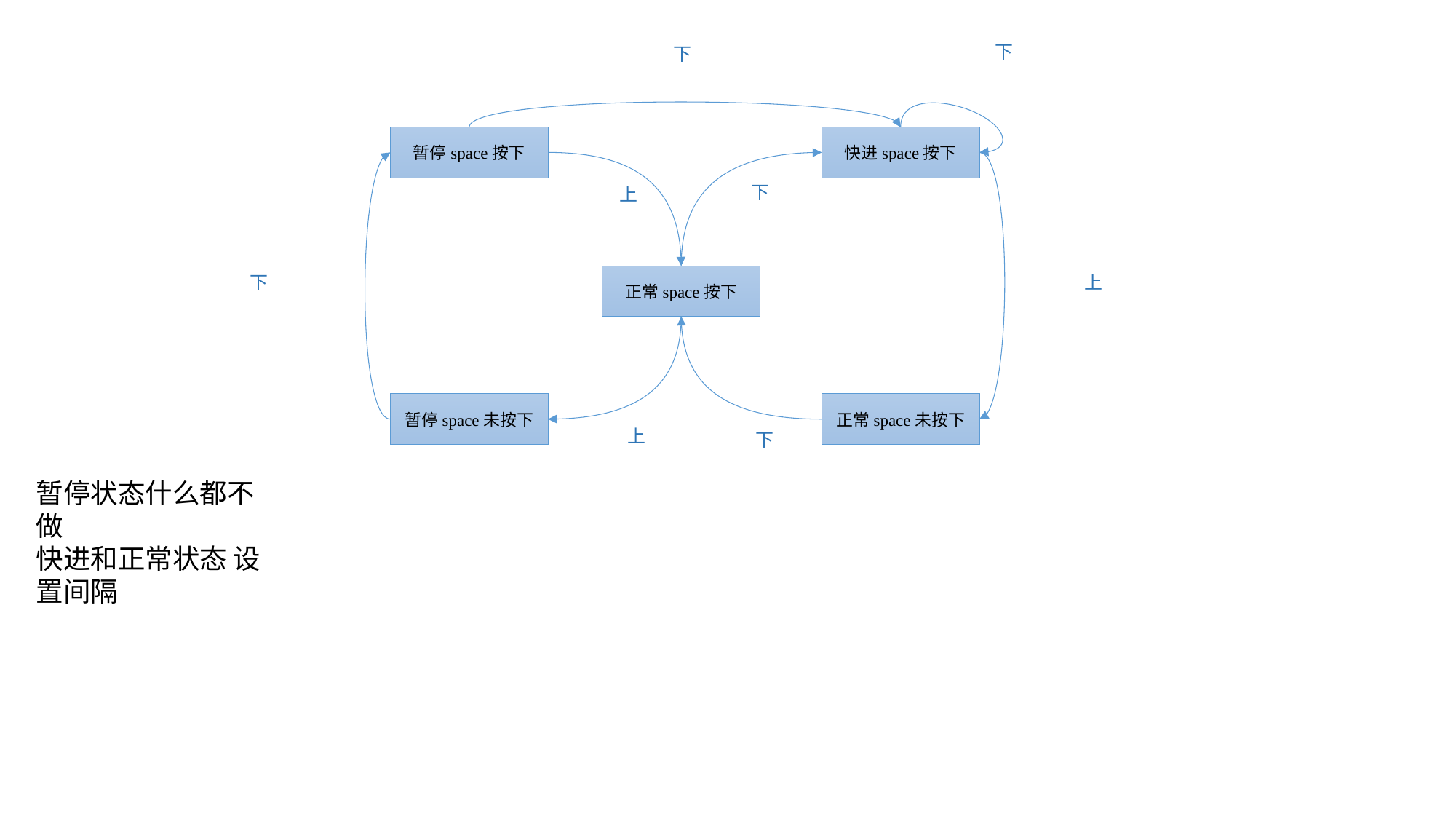

下
下
暂停space按下
快进space按下
下
上
下
正常space按下
上
正常space未按下
暂停space未按下
上
下
暂停状态什么都不做
快进和正常状态 设置间隔